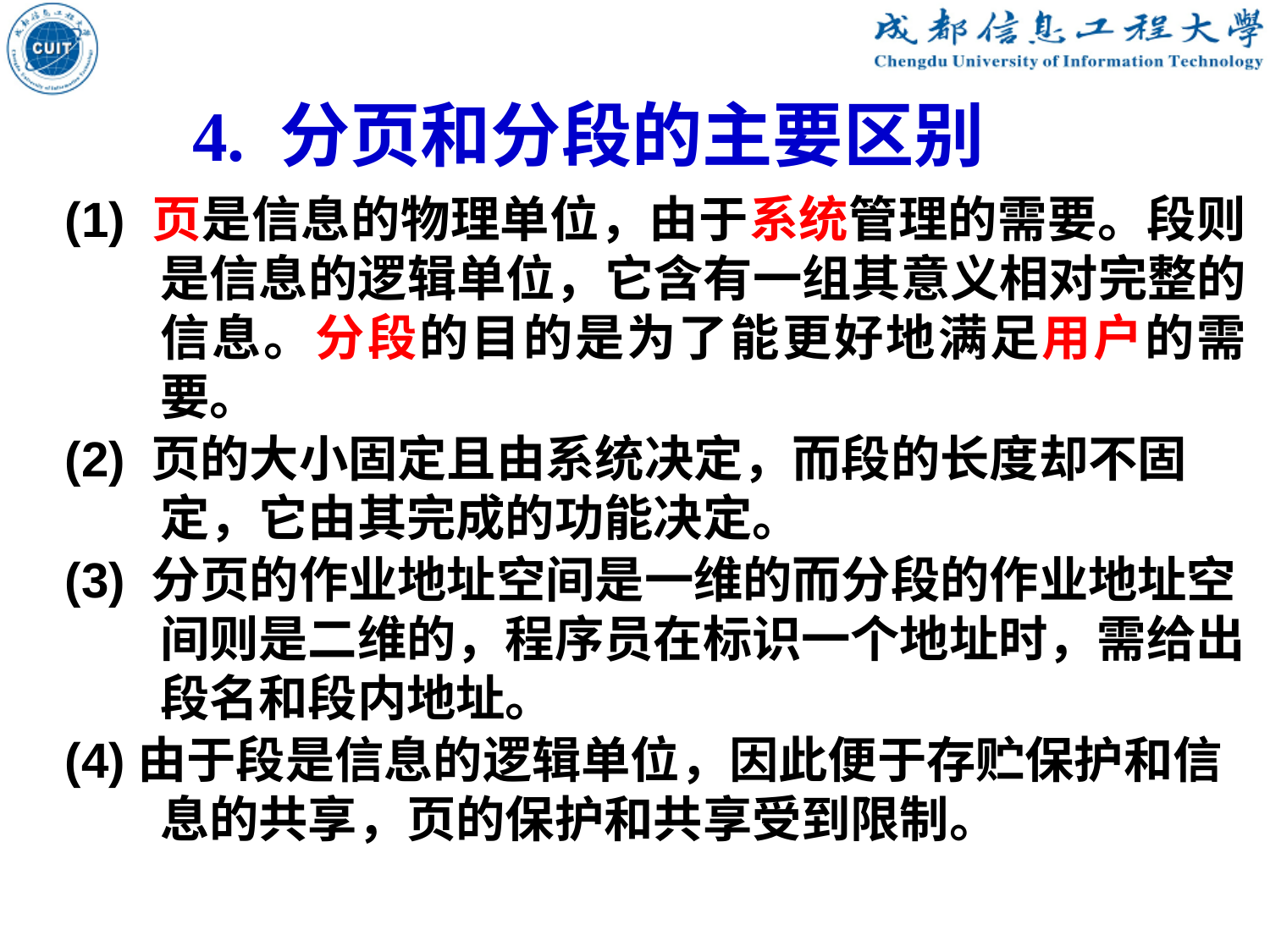

4. 分页和分段的主要区别
(1) 页是信息的物理单位，由于系统管理的需要。段则是信息的逻辑单位，它含有一组其意义相对完整的信息。分段的目的是为了能更好地满足用户的需要。
(2) 页的大小固定且由系统决定，而段的长度却不固定，它由其完成的功能决定。
(3) 分页的作业地址空间是一维的而分段的作业地址空间则是二维的，程序员在标识一个地址时，需给出段名和段内地址。
(4)由于段是信息的逻辑单位，因此便于存贮保护和信息的共享，页的保护和共享受到限制。